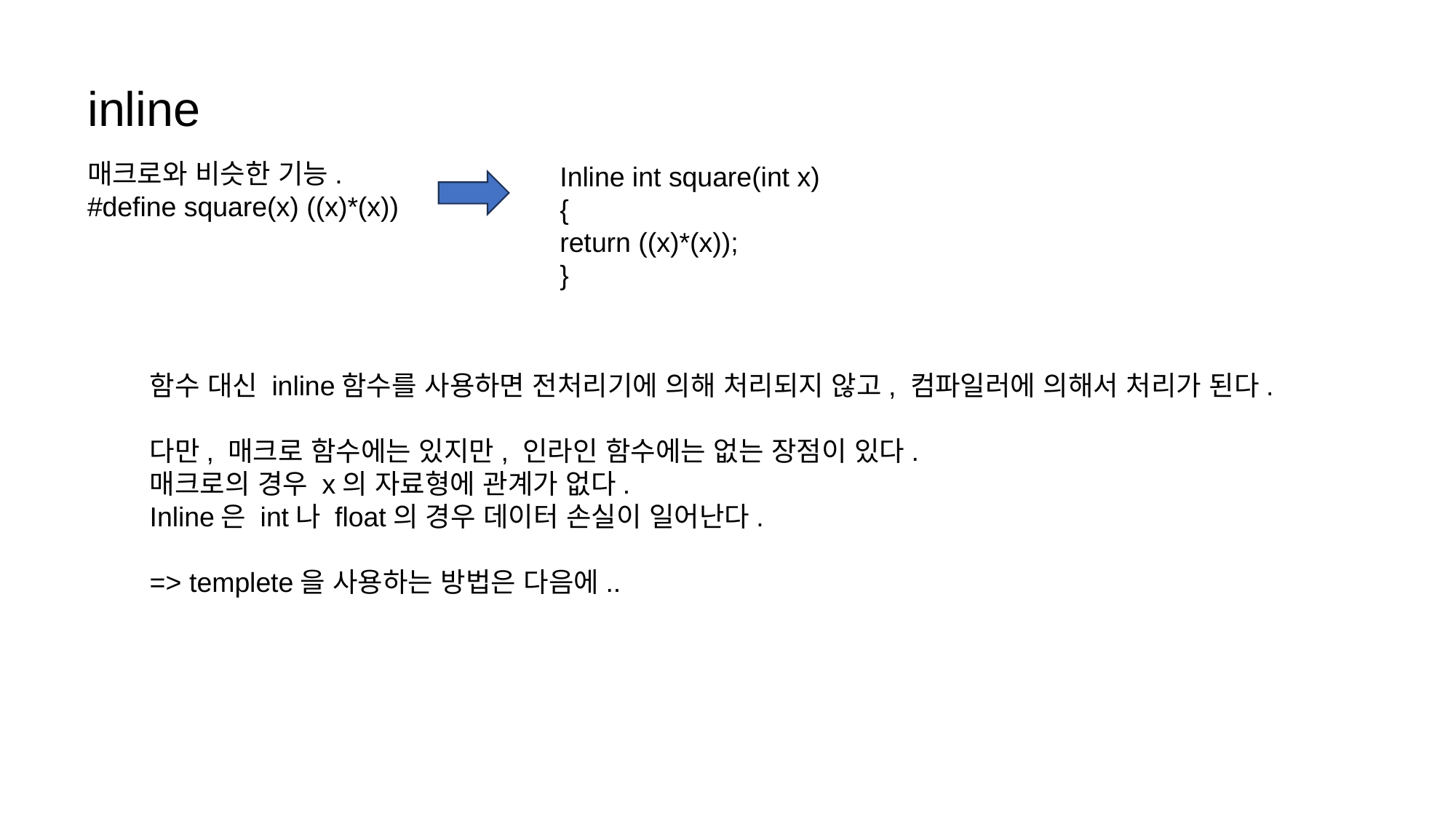

inline
매크로와 비슷한 기능.
#define square(x) ((x)*(x))
Inline int square(int x)
{
return ((x)*(x));
}

함수 대신 inline함수를 사용하면 전처리기에 의해 처리되지 않고, 컴파일러에 의해서 처리가 된다.

다만, 매크로 함수에는 있지만, 인라인 함수에는 없는 장점이 있다.
매크로의 경우 x의 자료형에 관계가 없다.
Inline은 int나 float의 경우 데이터 손실이 일어난다.

=> templete을 사용하는 방법은 다음에..